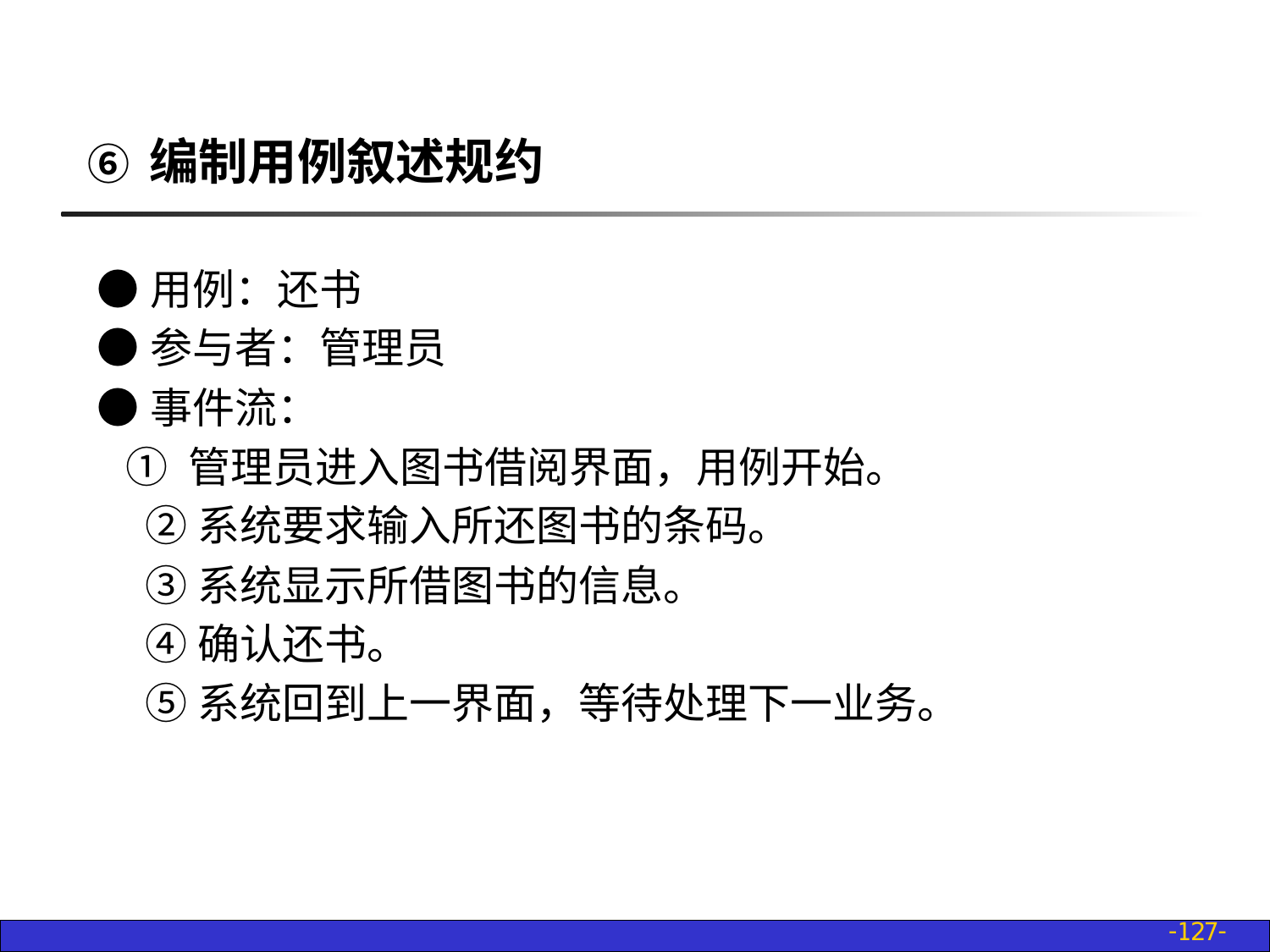

⑥ 编制用例叙述规约
●用例：还书
●参与者：管理员
●事件流：
   ① 管理员进入图书借阅界面，用例开始。
     ②系统要求输入所还图书的条码。
     ③系统显示所借图书的信息。
     ④确认还书。
     ⑤系统回到上一界面，等待处理下一业务。
-127-